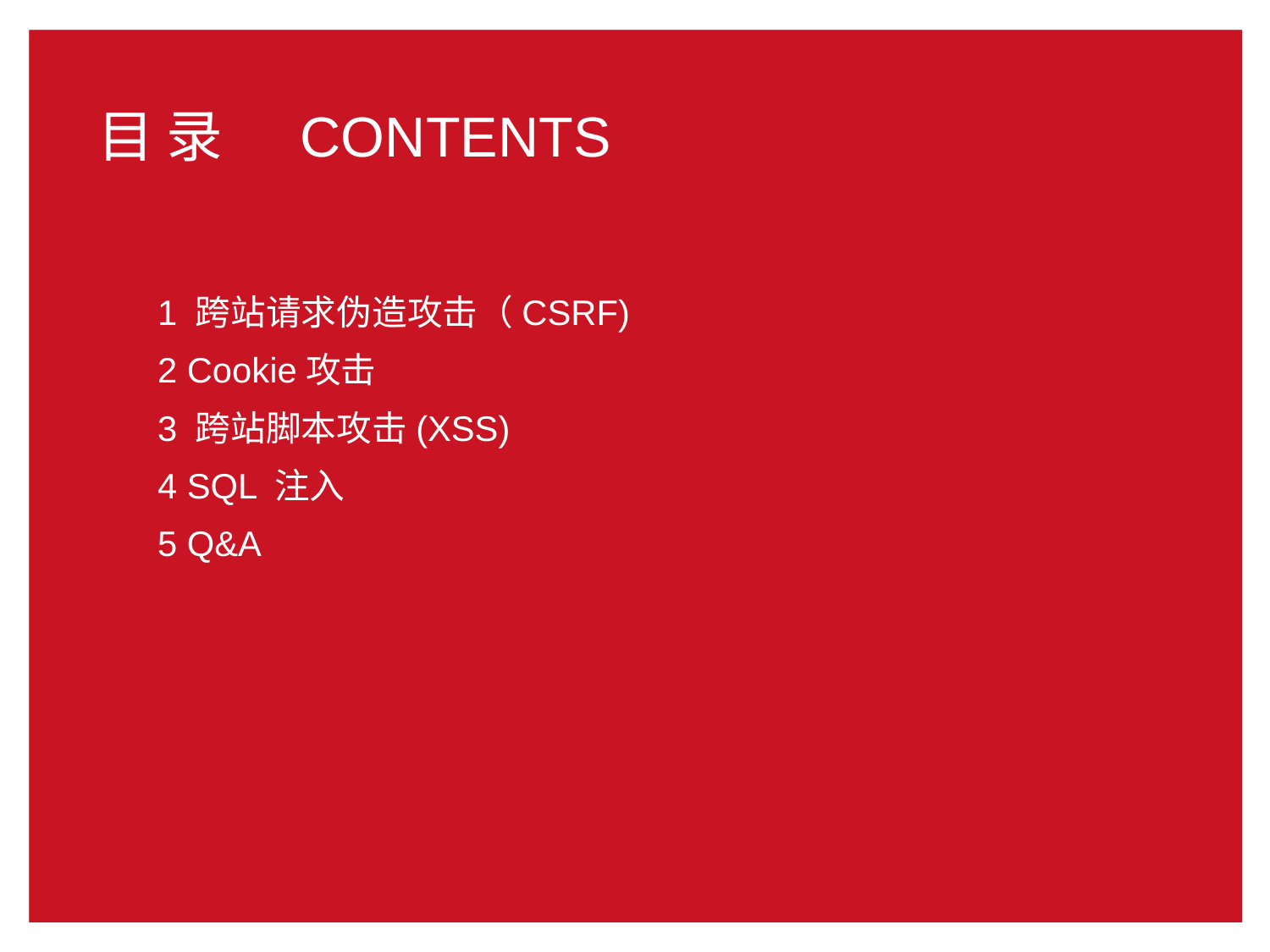

1 跨站请求伪造攻击（CSRF)
2 Cookie攻击
3 跨站脚本攻击(XSS)
4 SQL 注入
5 Q&A